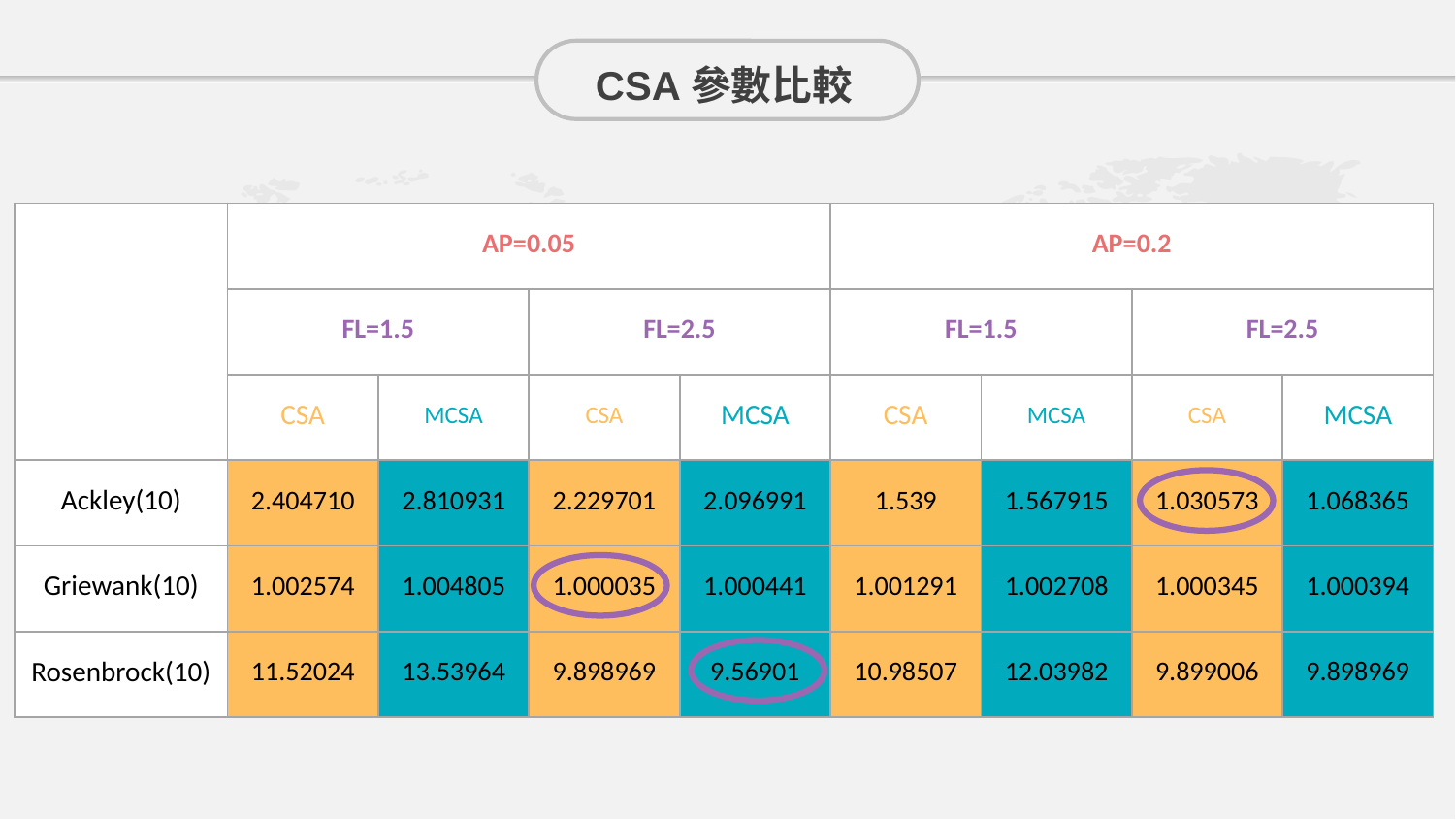

CSA參數比較
|  | AP=0.05 |  |  |  | AP=0.2 |  |  |  |
| --- | --- | --- | --- | --- | --- | --- | --- | --- |
|  | FL=1.5 |  | FL=2.5 |  | FL=1.5 |  | FL=2.5 |  |
|  | CSA | MCSA | CSA | MCSA | CSA | MCSA | CSA | MCSA |
| Ackley(10) | 2.404710 | 2.810931 | 2.229701 | 2.096991 | 1.539 | 1.567915 | 1.030573 | 1.068365 |
| Griewank(10) | 1.002574 | 1.004805 | 1.000035 | 1.000441 | 1.001291 | 1.002708 | 1.000345 | 1.000394 |
| Rosenbrock(10) | 11.52024 | 13.53964 | 9.898969 | 9.56901 | 10.98507 | 12.03982 | 9.899006 | 9.898969 |